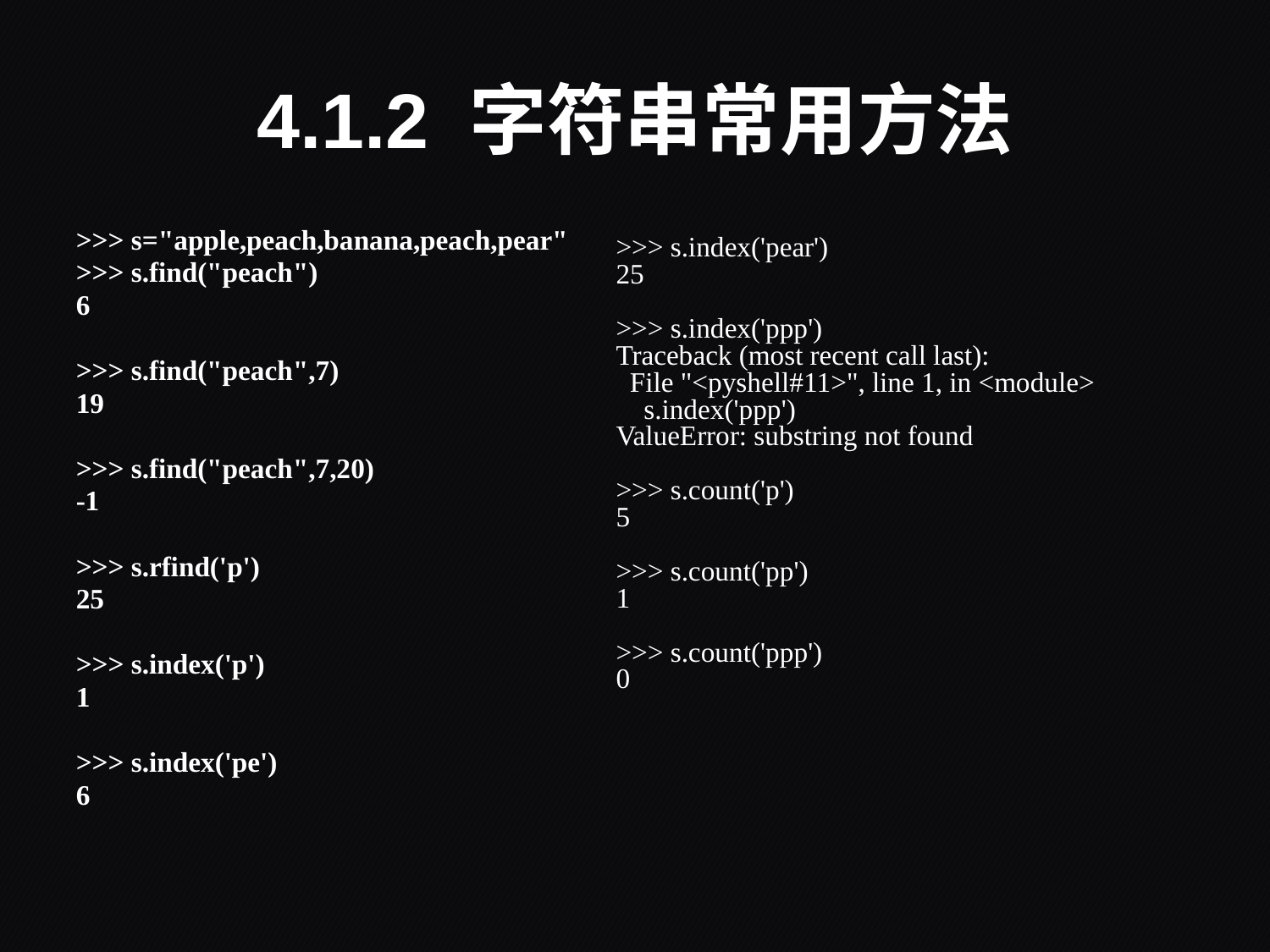

# 4.1.2 字符串常用方法
>>> s="apple,peach,banana,peach,pear"
>>> s.find("peach")
6

>>> s.find("peach",7)
19

>>> s.find("peach",7,20)
-1

>>> s.rfind('p')
25

>>> s.index('p')
1

>>> s.index('pe')
6

>>> s.index('pear')
25

>>> s.index('ppp')
Traceback (most recent call last):
  File "<pyshell#11>", line 1, in <module>
    s.index('ppp')
ValueError: substring not found

>>> s.count('p')
5

>>> s.count('pp')
1

>>> s.count('ppp')
0